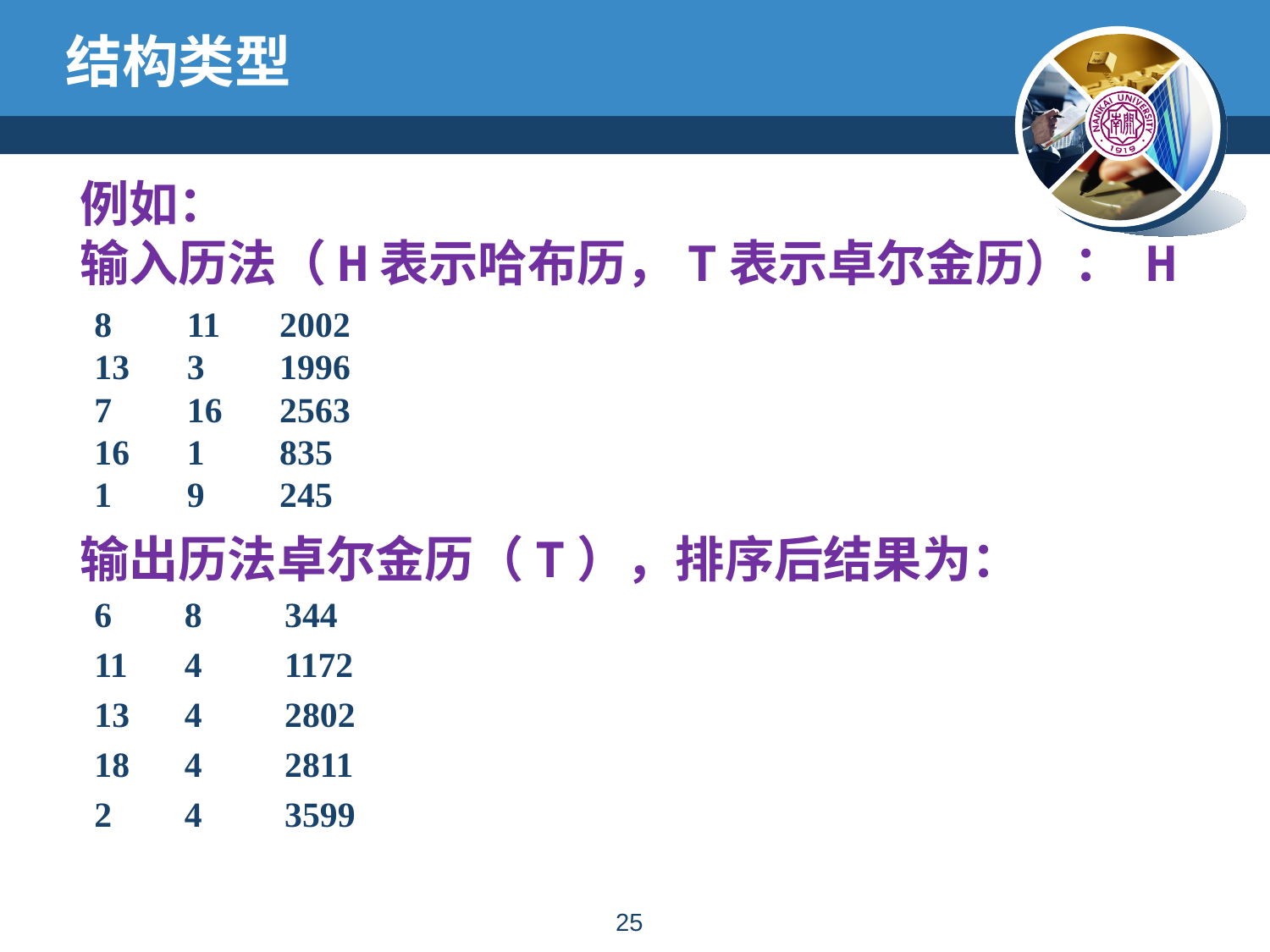

# 结构类型
例如：
输入历法（H表示哈布历，T表示卓尔金历）： H

输出历法卓尔金历（T），排序后结果为：
| 8 | 11 | 2002 |
| --- | --- | --- |
| 13 | 3 | 1996 |
| 7 | 16 | 2563 |
| 16 | 1 | 835 |
| 1 | 9 | 245 |
| 6 | 8 | 344 |
| --- | --- | --- |
| 11 | 4 | 1172 |
| 13 | 4 | 2802 |
| 18 | 4 | 2811 |
| 2 | 4 | 3599 |
25